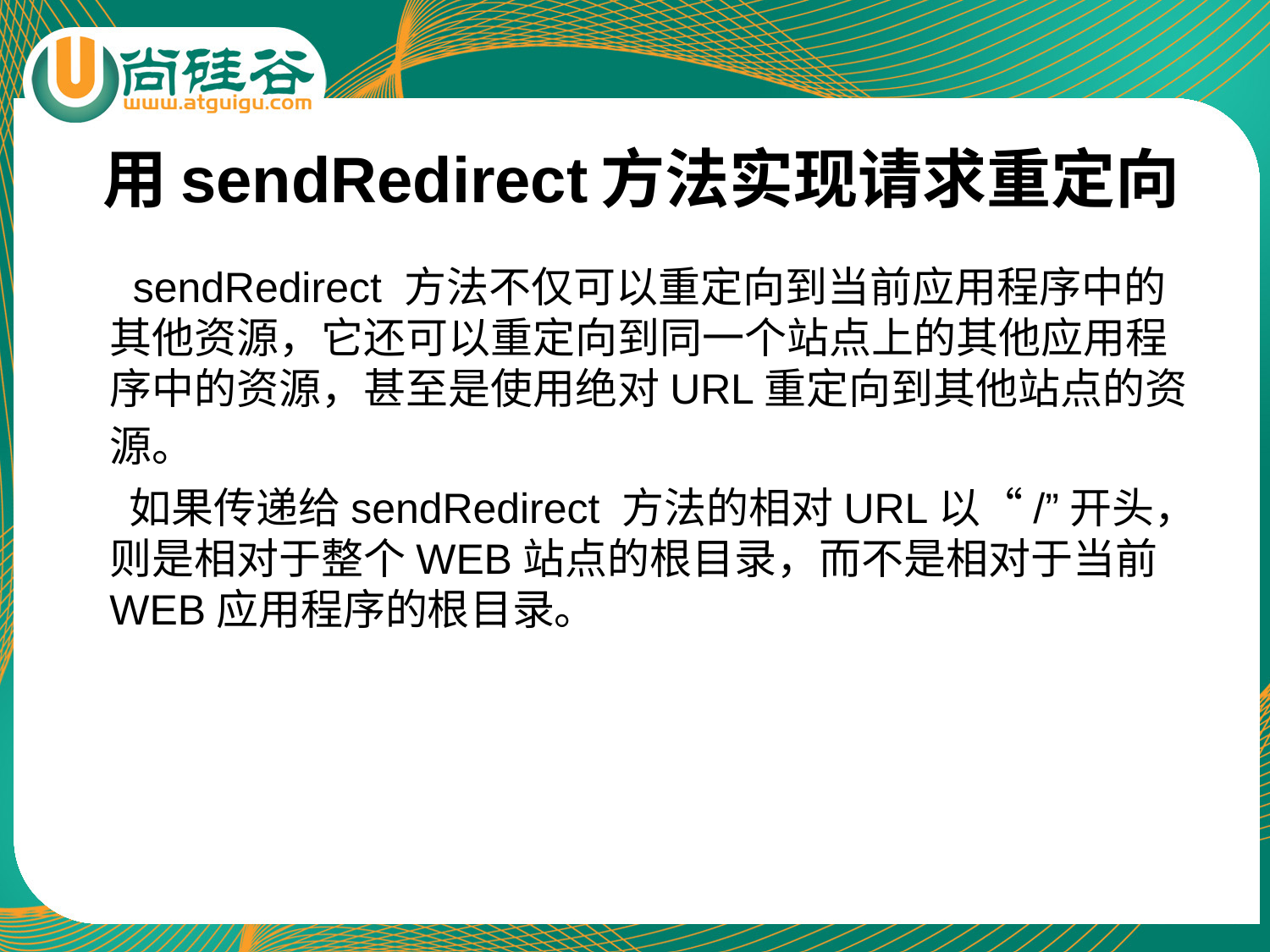

# 用sendRedirect方法实现请求重定向
      sendRedirect 方法不仅可以重定向到当前应用程序中的其他资源，它还可以重定向到同一个站点上的其他应用程序中的资源，甚至是使用绝对URL重定向到其他站点的资源。
      如果传递给sendRedirect 方法的相对URL以“/”开头，则是相对于整个WEB站点的根目录，而不是相对于当前WEB应用程序的根目录。